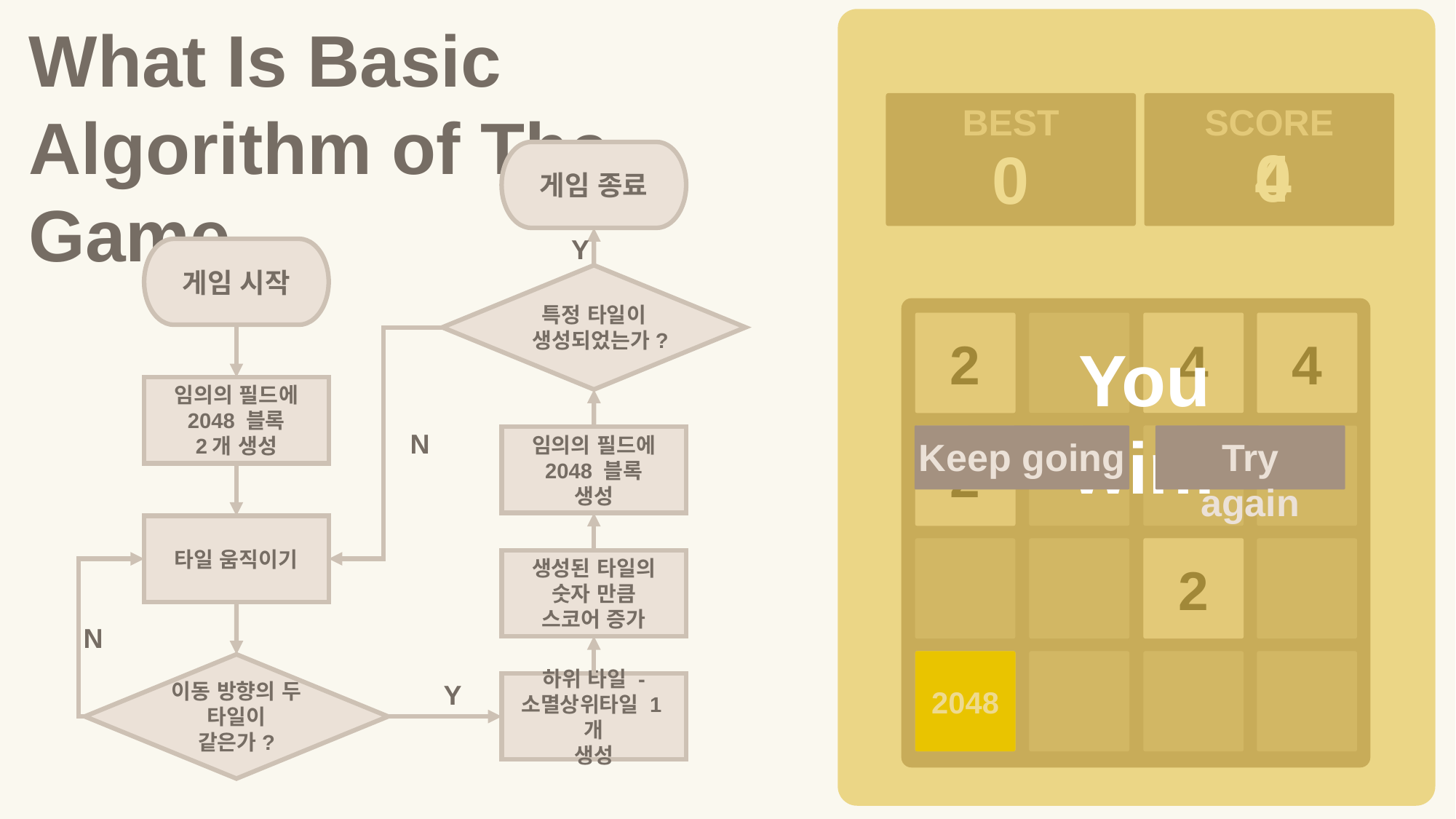

What Is Basic Algorithm of The Game

BEST

0

SCORE

4
0
게임 종료
Y
게임 시작
특정 타일이 생성되었는가?
4
4
2
You win!

Keep going

Try again
임의의 필드에 2048 블록
2개 생성
N
2
임의의 필드에
2048 블록
생성
타일 움직이기
2
생성된 타일의 숫자 만큼
스코어 증가
N
2
2048
이동 방향의 두 타일이
같은가?
Y
하위 타일 - 소멸상위타일 1개
생성